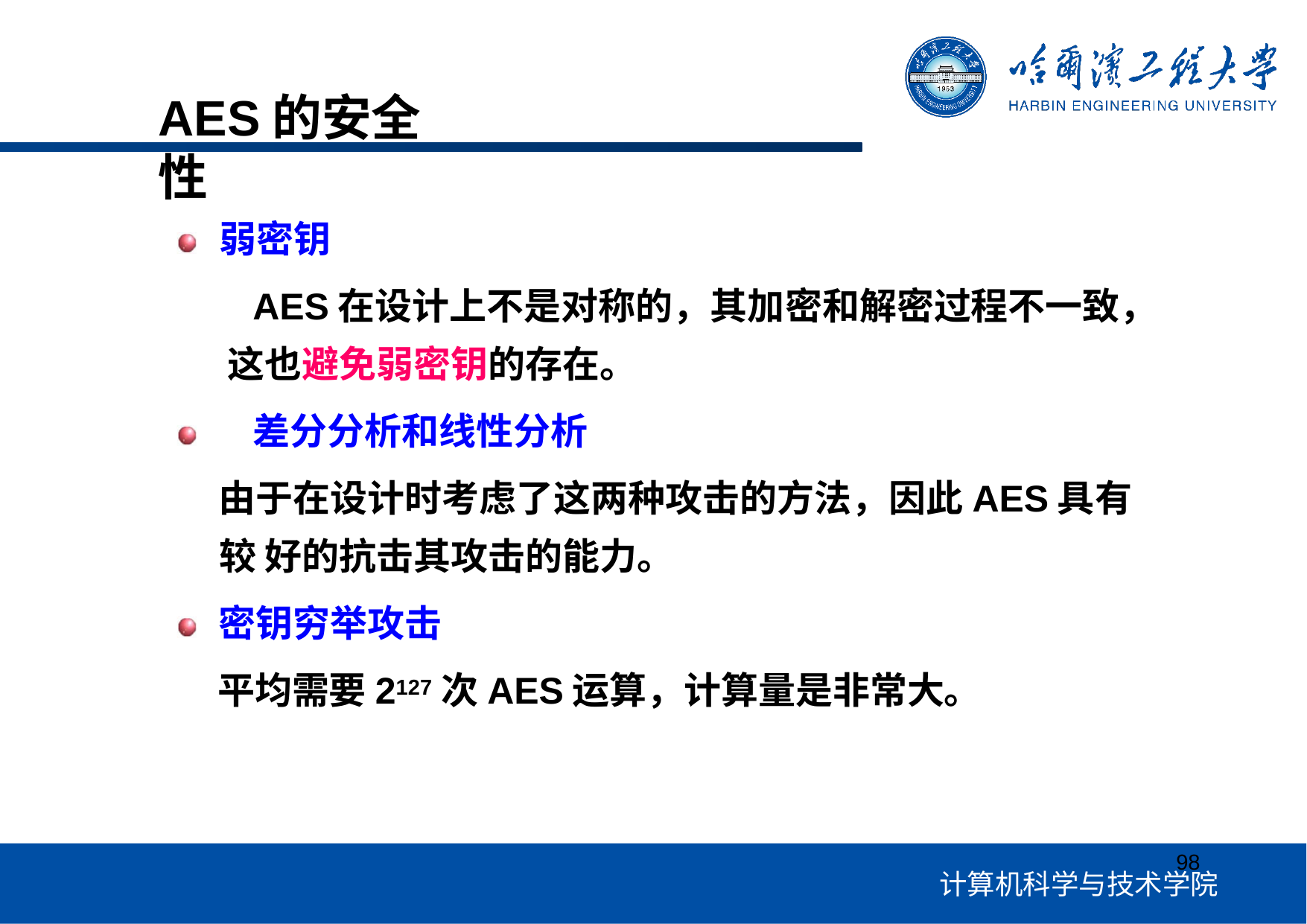

# AES的安全性
弱密钥
AES在设计上不是对称的，其加密和解密过程不一致， 这也避免弱密钥的存在。
差分分析和线性分析
由于在设计时考虑了这两种攻击的方法，因此AES具有较 好的抗击其攻击的能力。
密钥穷举攻击
平均需要2127次AES运算，计算量是非常大。

98